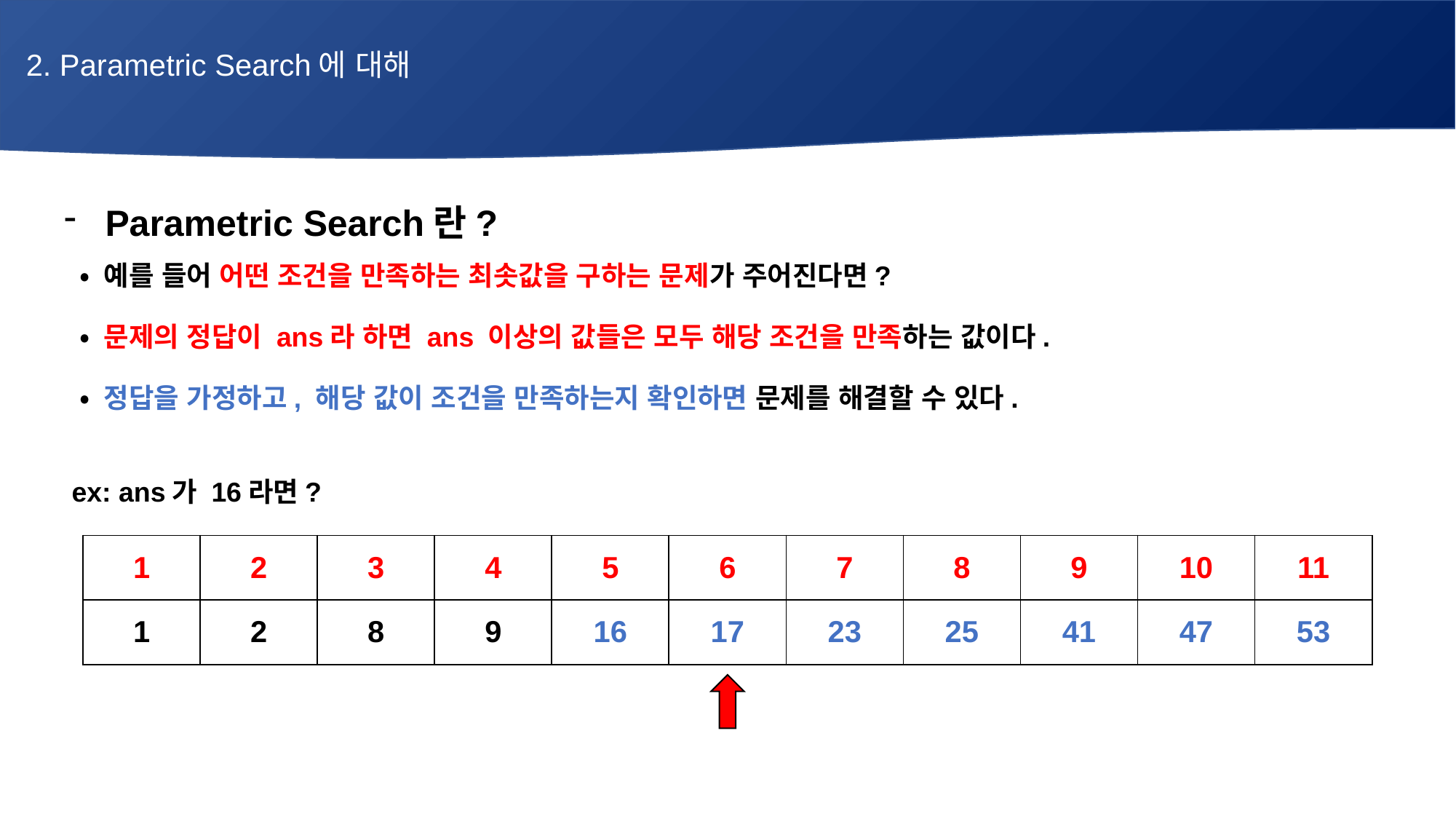

2. Parametric Search에 대해
# 매주 1 과제 LV2
Parametric Search란?
  • 예를 들어 어떤 조건을 만족하는 최솟값을 구하는 문제가 주어진다면?

  • 문제의 정답이 ans라 하면 ans 이상의 값들은 모두 해당 조건을 만족하는 값이다.

  • 정답을 가정하고, 해당 값이 조건을 만족하는지 확인하면 문제를 해결할 수 있다.

 ex: ans가 16라면?

| 1 | 2 | 3 | 4 | 5 | 6 | 7 | 8 | 9 | 10 | 11 |
| --- | --- | --- | --- | --- | --- | --- | --- | --- | --- | --- |
| 1 | 2 | 8 | 9 | 16 | 17 | 23 | 25 | 41 | 47 | 53 |